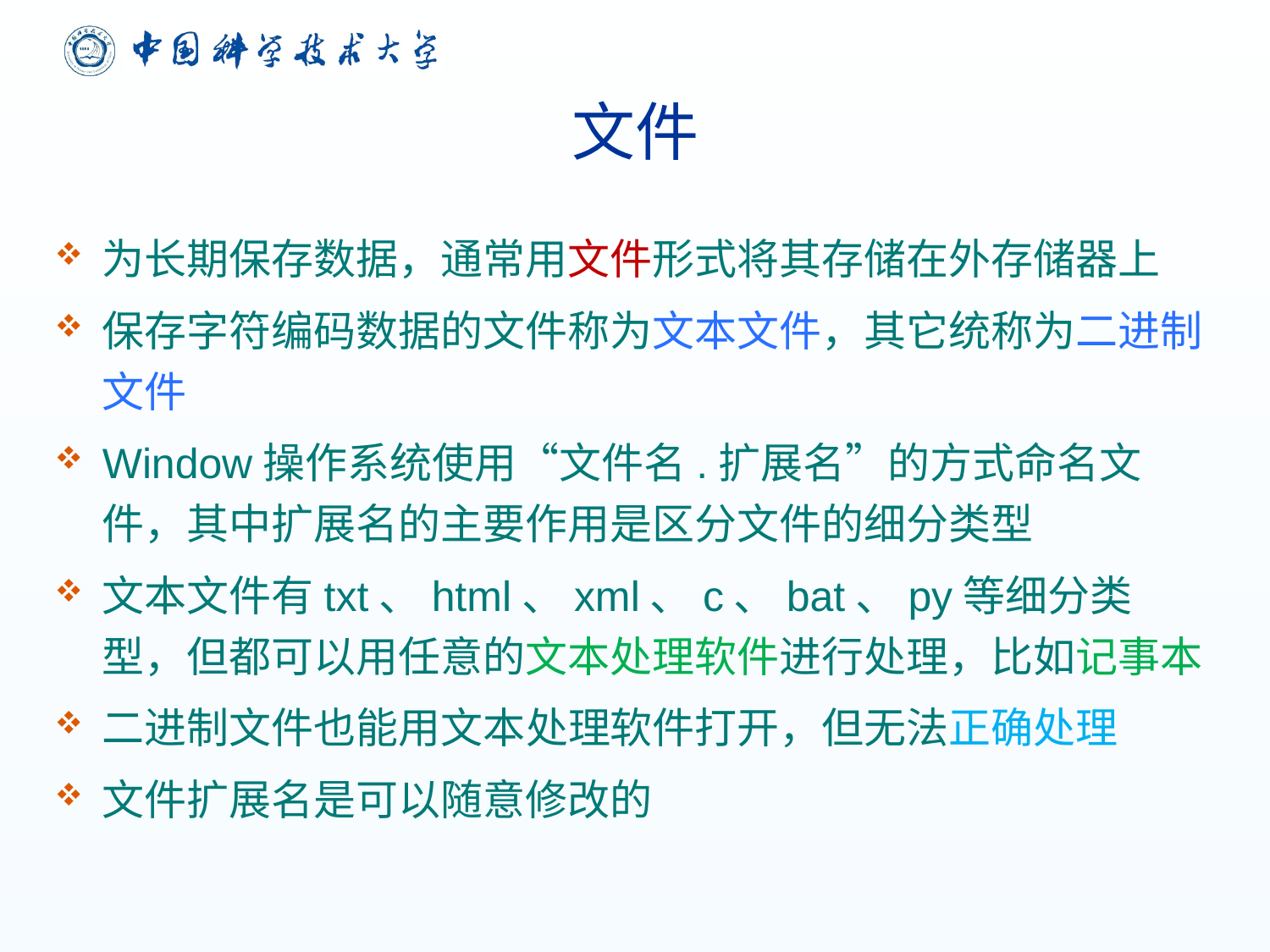

# 文件
为长期保存数据，通常用文件形式将其存储在外存储器上
保存字符编码数据的文件称为文本文件，其它统称为二进制文件
Window操作系统使用“文件名.扩展名”的方式命名文件，其中扩展名的主要作用是区分文件的细分类型
文本文件有txt、html、xml、c、bat、py等细分类型，但都可以用任意的文本处理软件进行处理，比如记事本
二进制文件也能用文本处理软件打开，但无法正确处理
文件扩展名是可以随意修改的